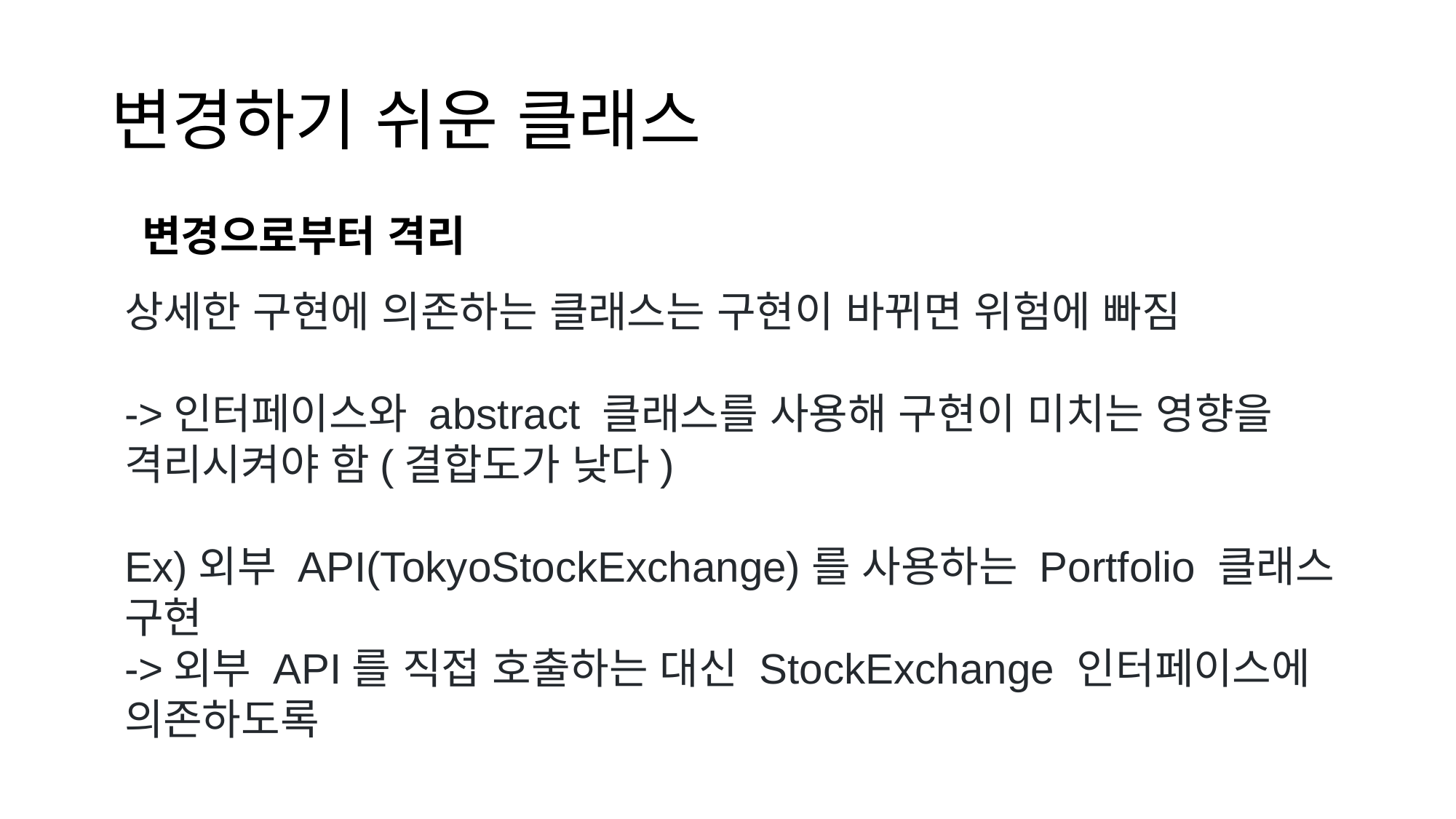

# 변경하기 쉬운 클래스
변경으로부터 격리
상세한 구현에 의존하는 클래스는 구현이 바뀌면 위험에 빠짐

->인터페이스와 abstract 클래스를 사용해 구현이 미치는 영향을 격리시켜야 함(결합도가 낮다)

Ex)외부 API(TokyoStockExchange)를 사용하는 Portfolio 클래스 구현
->외부 API를 직접 호출하는 대신 StockExchange 인터페이스에 의존하도록